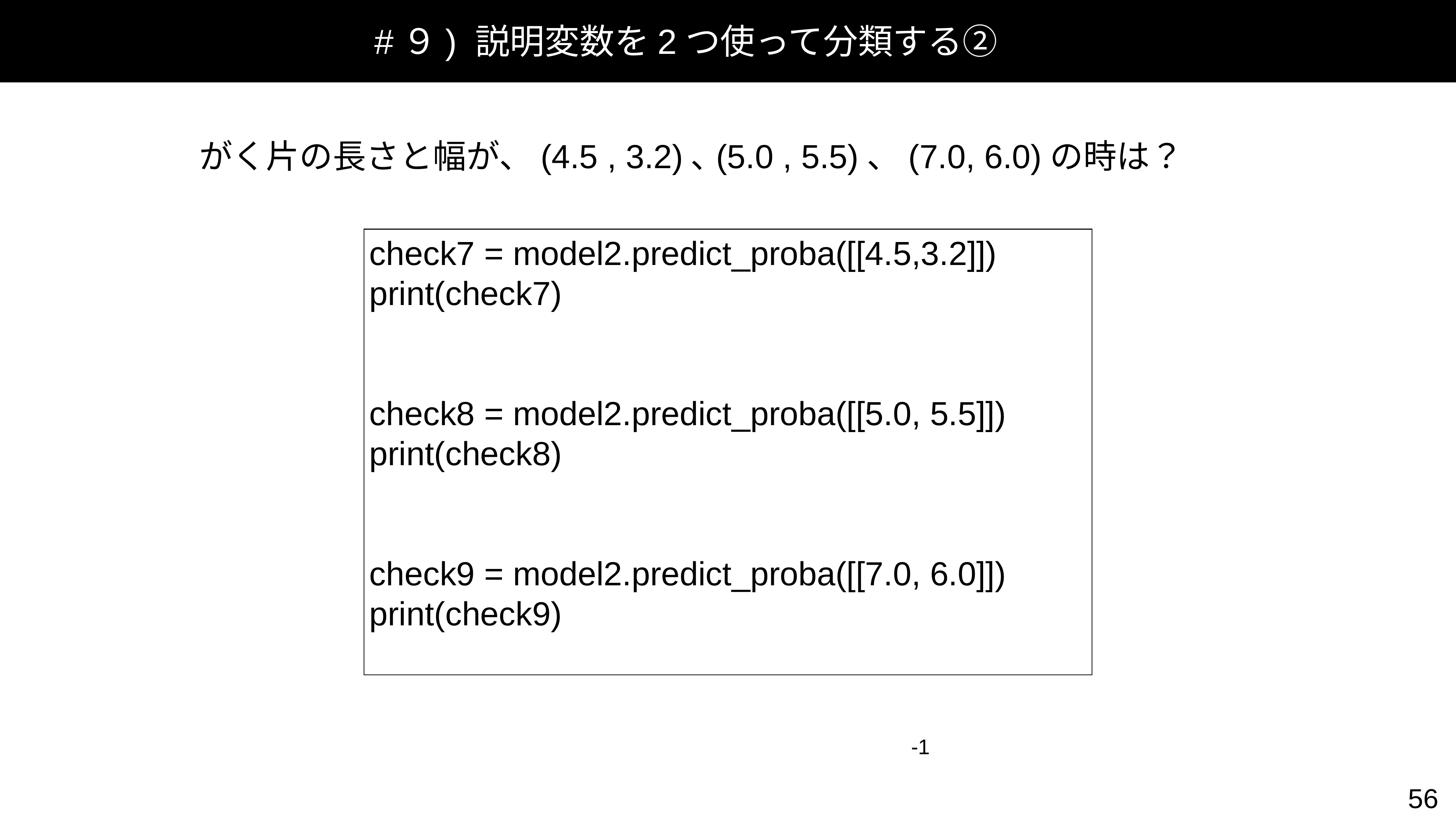

#９) 説明変数を2つ使って分類する②
がく片の長さと幅が、(4.5 , 3.2)､(5.0 , 5.5)、(7.0, 6.0)の時は？
check7 = model2.predict_proba([[4.5,3.2]])
print(check7)

check8 = model2.predict_proba([[5.0, 5.5]])
print(check8)

check9 = model2.predict_proba([[7.0, 6.0]])
print(check9)

-1
56